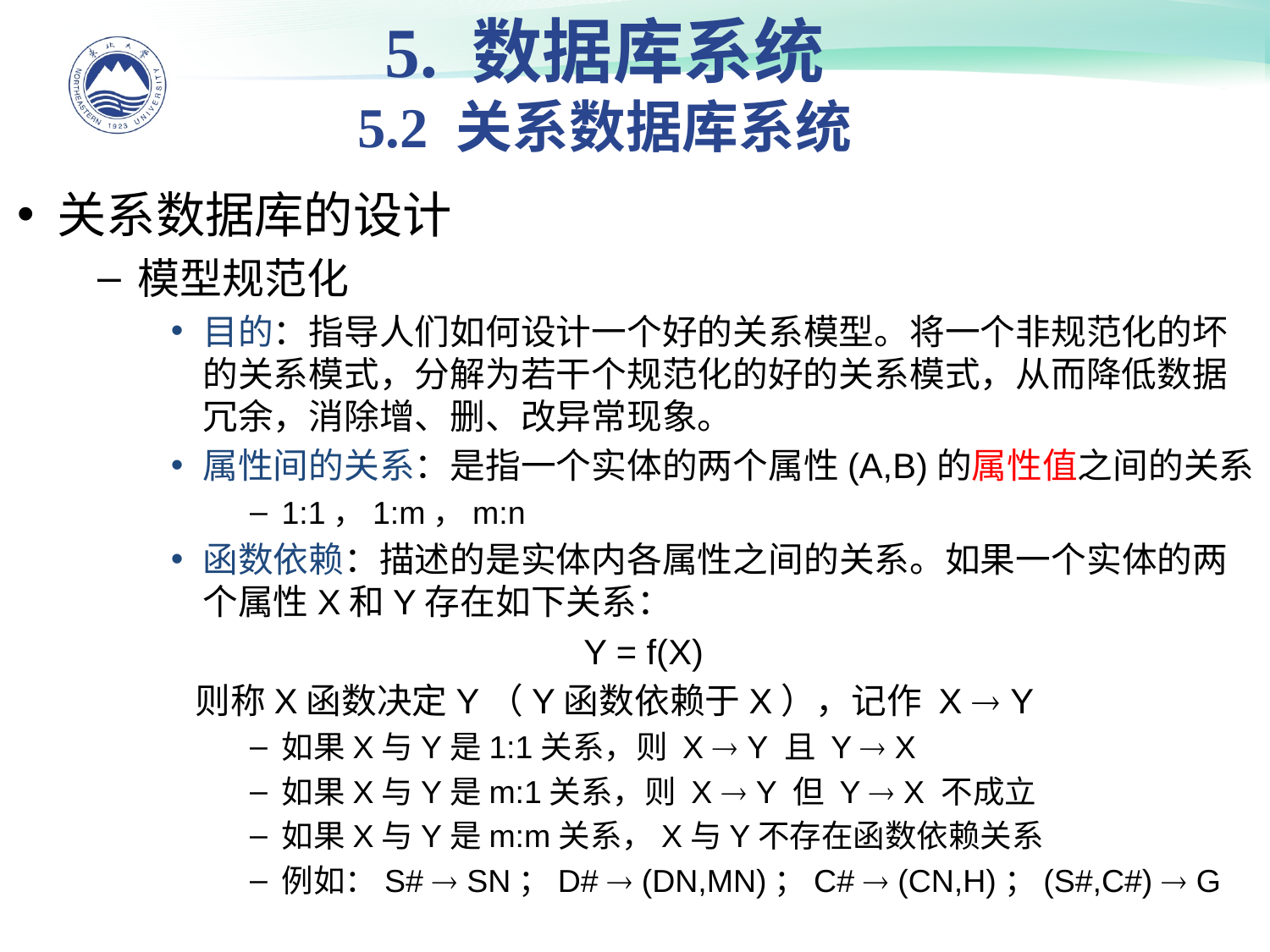

5. 数据库系统
5.2 关系数据库系统
关系数据库的设计
模型规范化
目的：指导人们如何设计一个好的关系模型。将一个非规范化的坏的关系模式，分解为若干个规范化的好的关系模式，从而降低数据冗余，消除增、删、改异常现象。
属性间的关系：是指一个实体的两个属性(A,B)的属性值之间的关系
1:1，1:m，m:n
函数依赖：描述的是实体内各属性之间的关系。如果一个实体的两个属性X和Y存在如下关系：
				Y = f(X)
  则称X函数决定Y（Y函数依赖于X），记作 X → Y
如果X与Y是1:1关系，则 X → Y 且 Y → X
如果X与Y是m:1关系，则 X → Y 但 Y → X 不成立
如果X与Y是m:m关系，X与Y不存在函数依赖关系
例如：S# → SN；D# → (DN,MN)；C# → (CN,H)；(S#,C#) → G
18